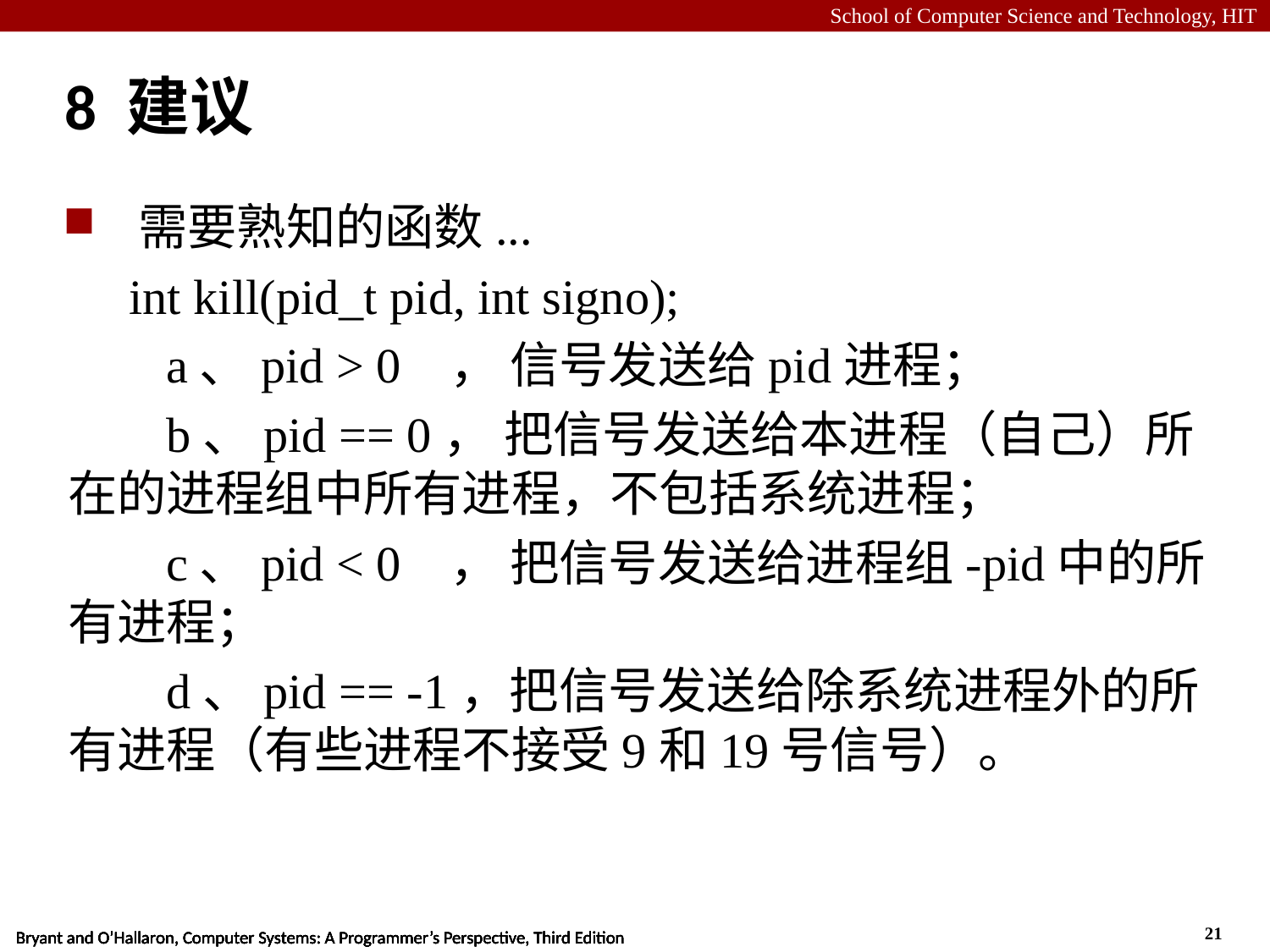

# 8 建议
 需要熟知的函数...
     int kill(pid_t pid, int signo);
        a、pid > 0   ， 信号发送给pid进程；
        b、pid == 0， 把信号发送给本进程（自己）所在的进程组中所有进程，不包括系统进程；
        c、pid < 0   ， 把信号发送给进程组-pid中的所有进程；
        d、pid == -1，把信号发送给除系统进程外的所有进程（有些进程不接受9和19号信号）。